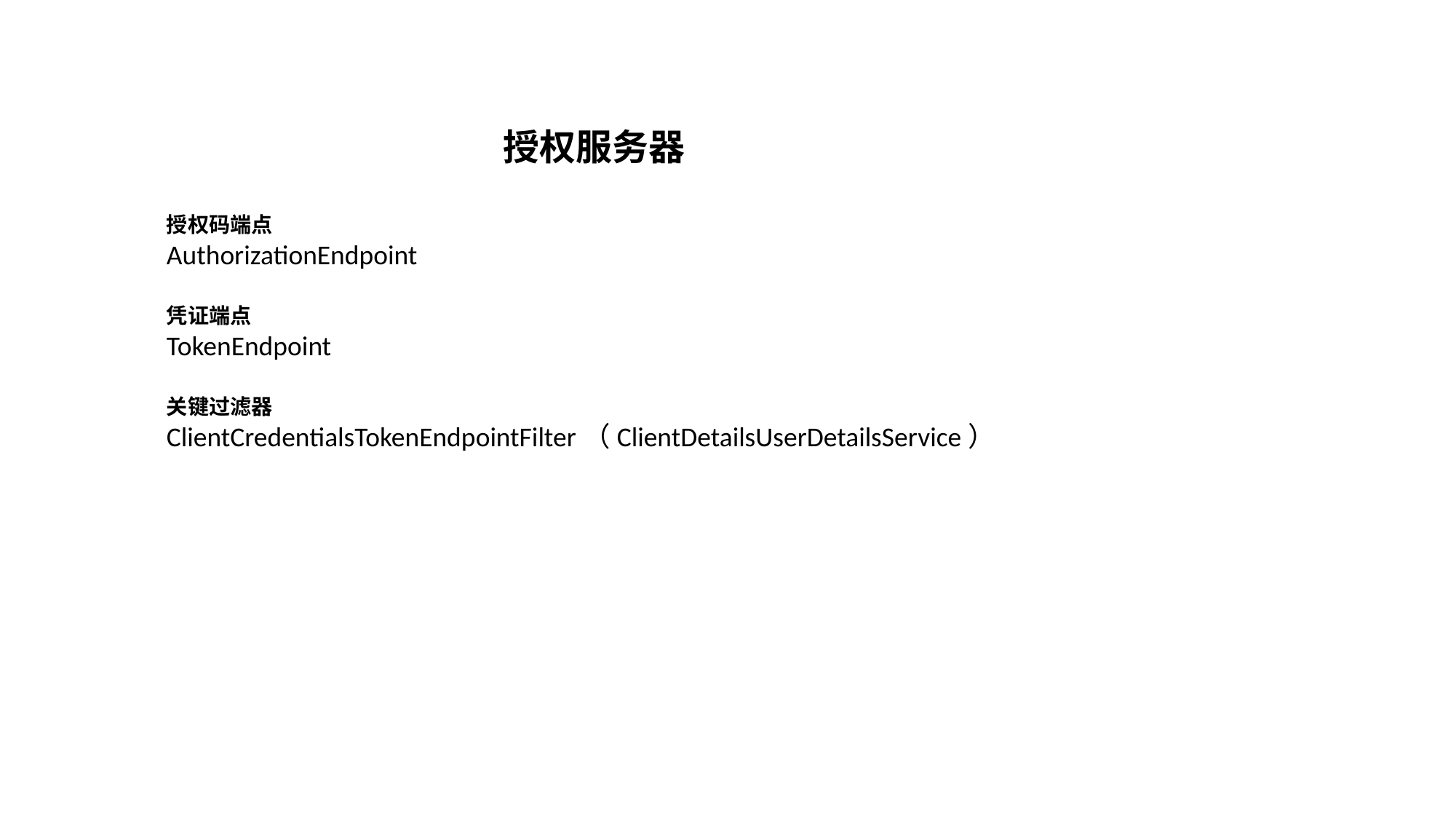

授权服务器

授权码端点
AuthorizationEndpoint

凭证端点
TokenEndpoint

关键过滤器
ClientCredentialsTokenEndpointFilter（ClientDetailsUserDetailsService）